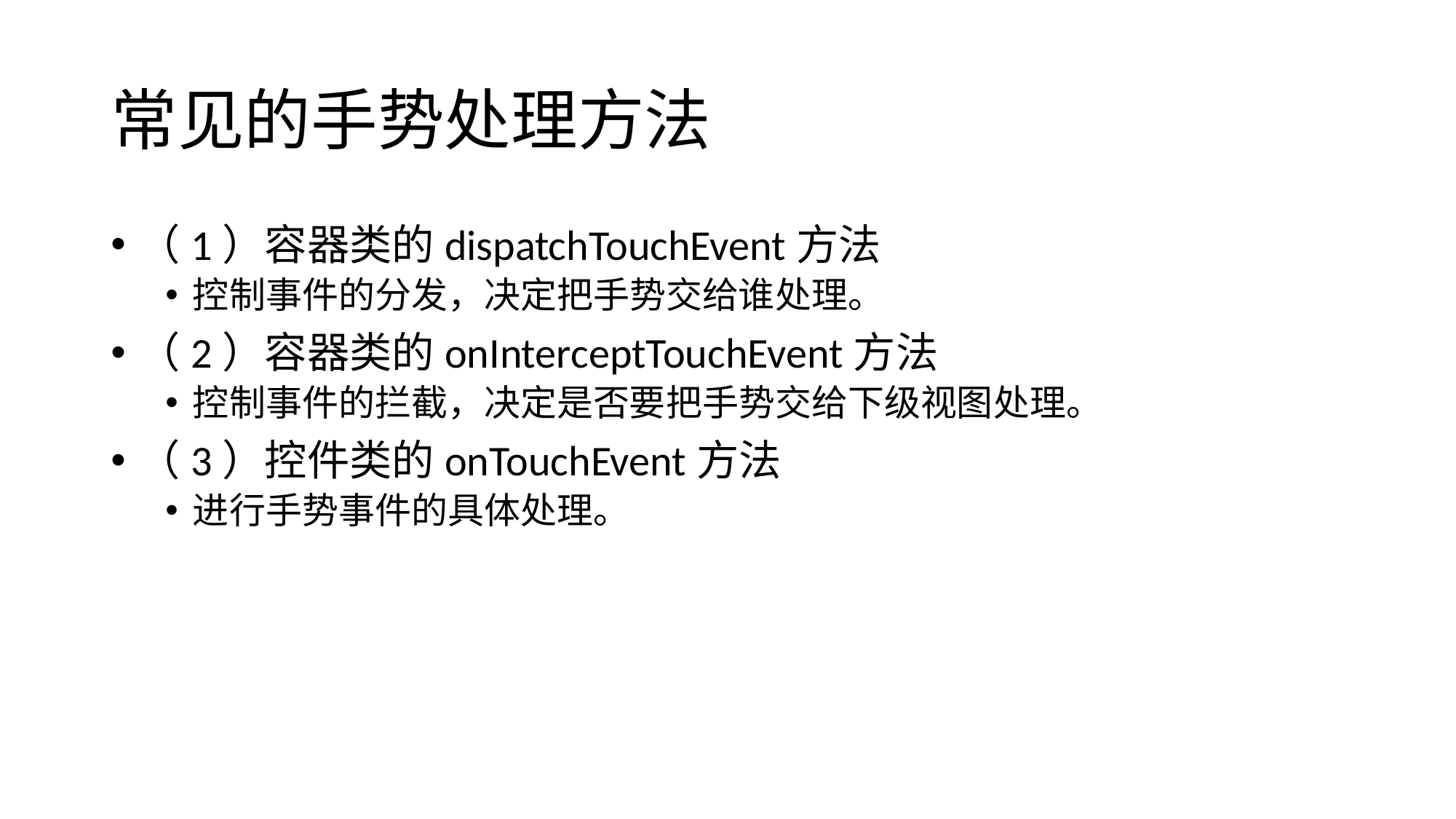

# 常见的手势处理方法
（1）容器类的dispatchTouchEvent方法
控制事件的分发，决定把手势交给谁处理。
（2）容器类的onInterceptTouchEvent方法
控制事件的拦截，决定是否要把手势交给下级视图处理。
（3）控件类的onTouchEvent方法
进行手势事件的具体处理。